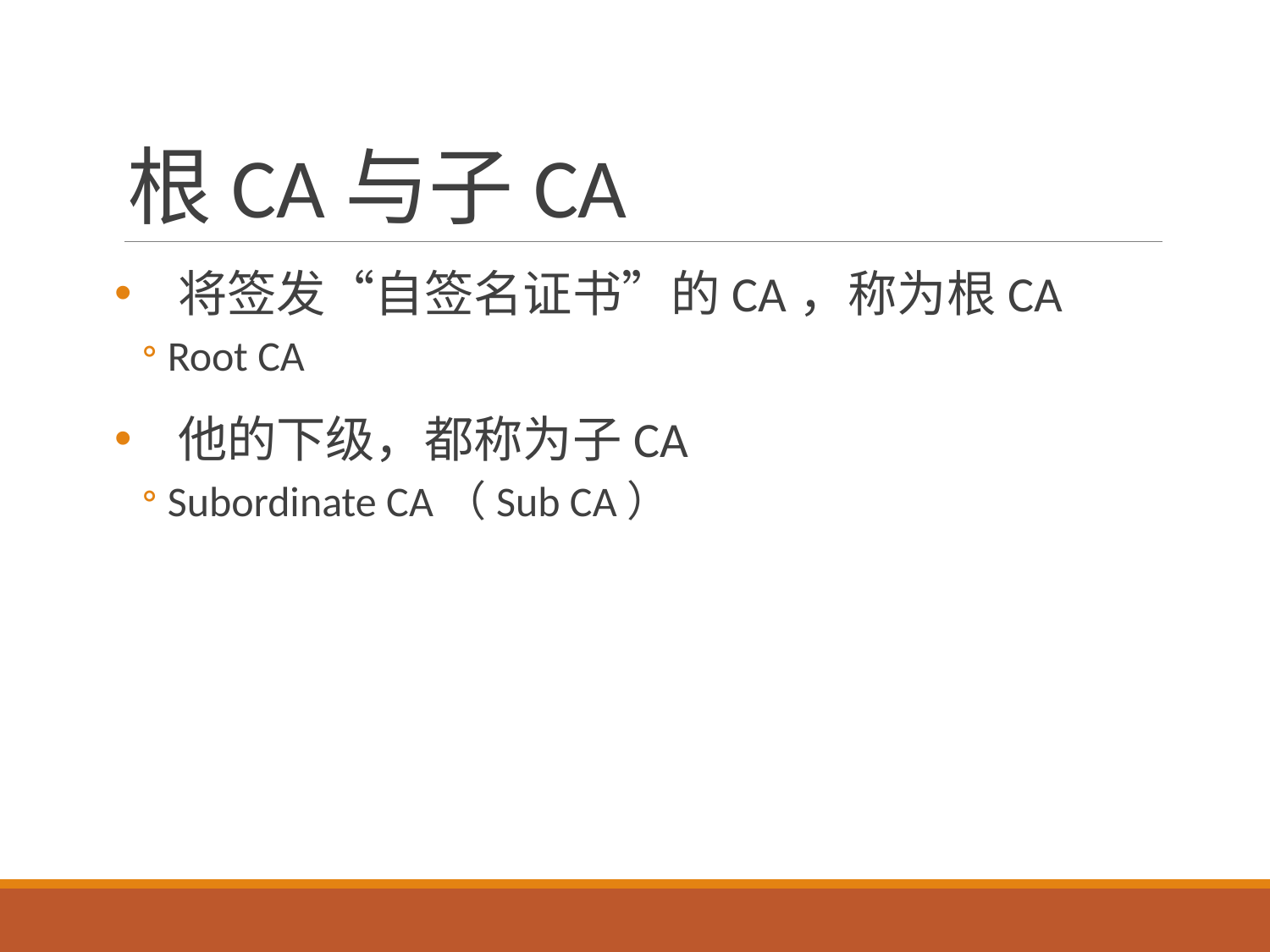

# 根CA与子CA
将签发“自签名证书”的CA，称为根CA
Root CA
他的下级，都称为子CA
Subordinate CA（Sub CA）
36